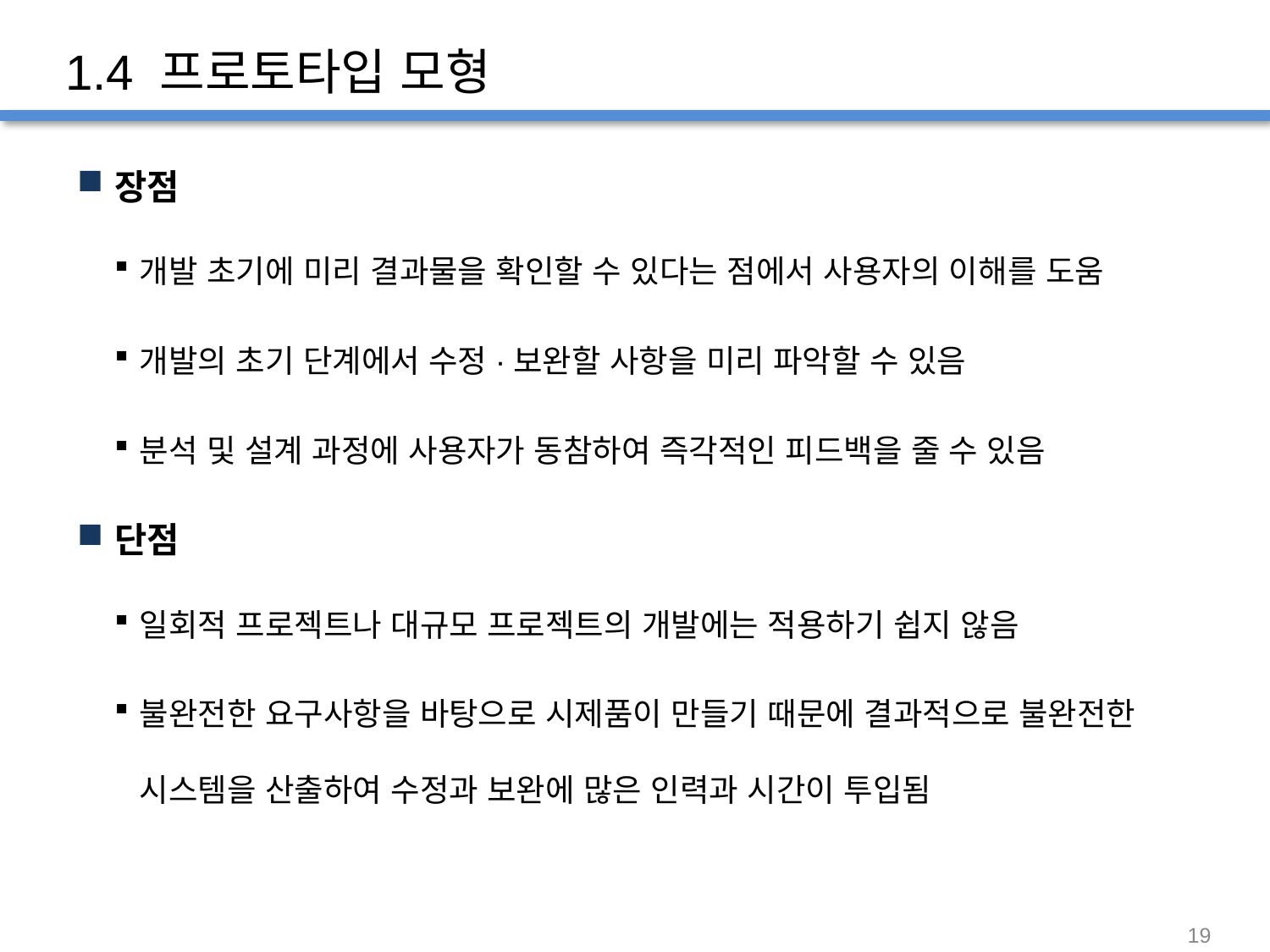

1.4 프로토타입 모형
장점
개발 초기에 미리 결과물을 확인할 수 있다는 점에서 사용자의 이해를 도움
개발의 초기 단계에서 수정·보완할 사항을 미리 파악할 수 있음
분석 및 설계 과정에 사용자가 동참하여 즉각적인 피드백을 줄 수 있음
단점
일회적 프로젝트나 대규모 프로젝트의 개발에는 적용하기 쉽지 않음
불완전한 요구사항을 바탕으로 시제품이 만들기 때문에 결과적으로 불완전한 시스템을 산출하여 수정과 보완에 많은 인력과 시간이 투입됨
19